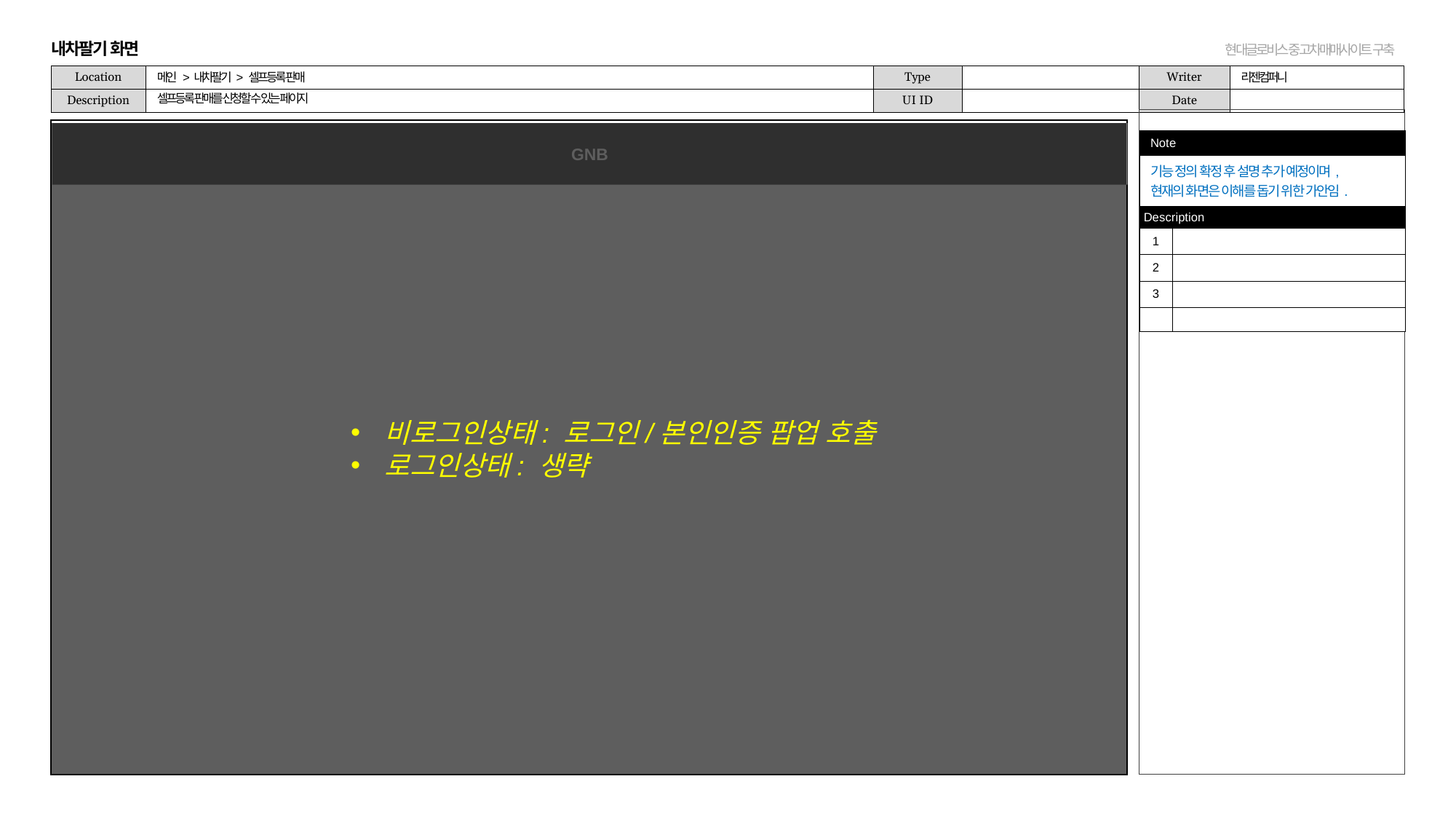

내차팔기 화면
메인  > 내차팔기 >  셀프등록 판매

리젠컴퍼니
셀프등록 판매를 신청할 수 있는 페이지

GNB
| Note |  |
| --- | --- |
| 기능 정의 확정 후 설명 추가 예정이며, 현재의 화면은 이해를 돕기 위한 가안임. |  |
| Description |  |
| 1 |  |
| 2 |  |
| 3 |  |
|  |  |
비로그인상태: 로그인/본인인증 팝업 호출
로그인상태: 생략